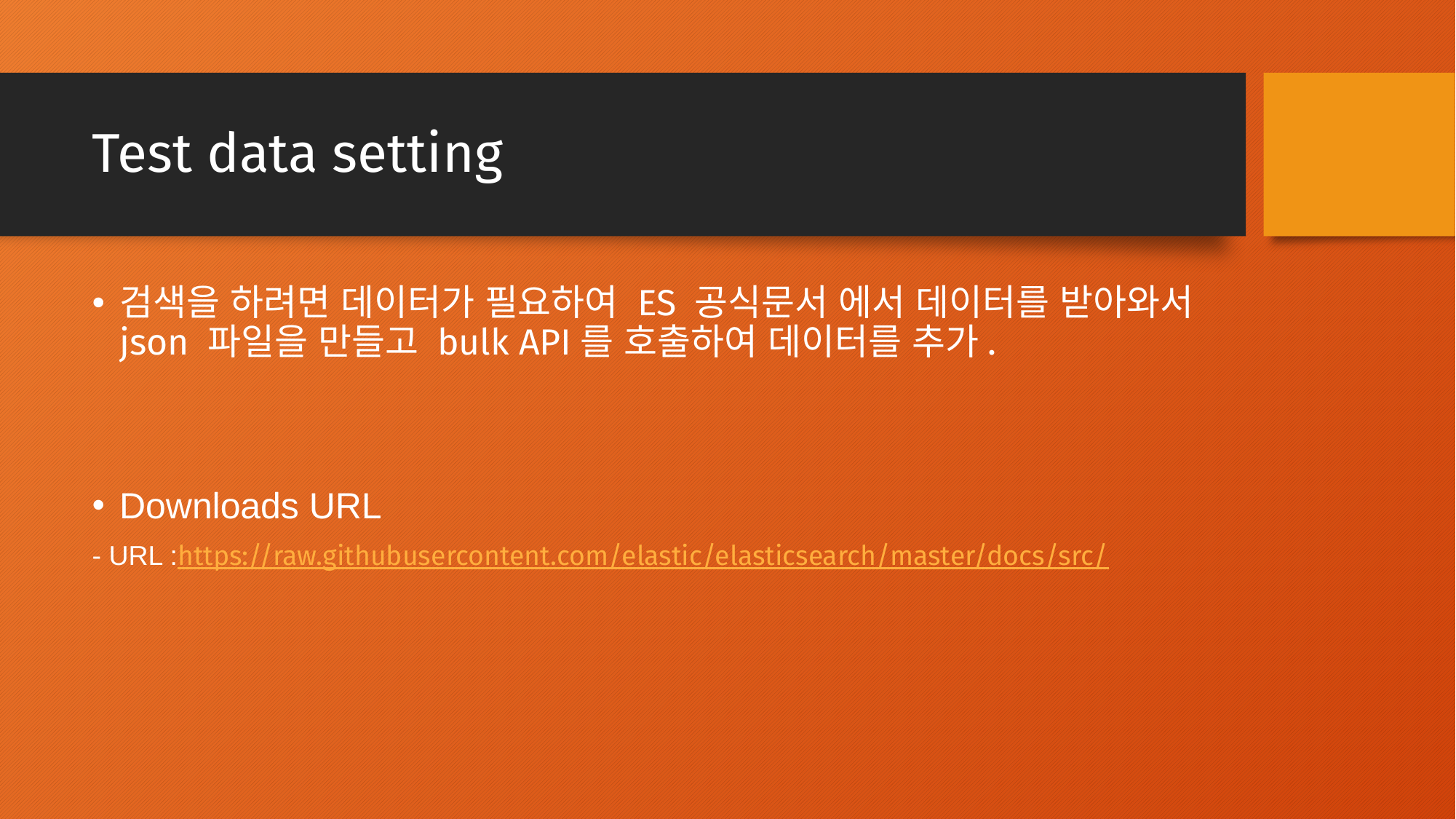

# Test data setting
검색을 하려면 데이터가 필요하여 ES 공식문서 에서 데이터를 받아와서 json 파일을 만들고 bulk API를 호출하여 데이터를 추가.

Downloads URL
- URL :https://raw.githubusercontent.com/elastic/elasticsearch/master/docs/src/